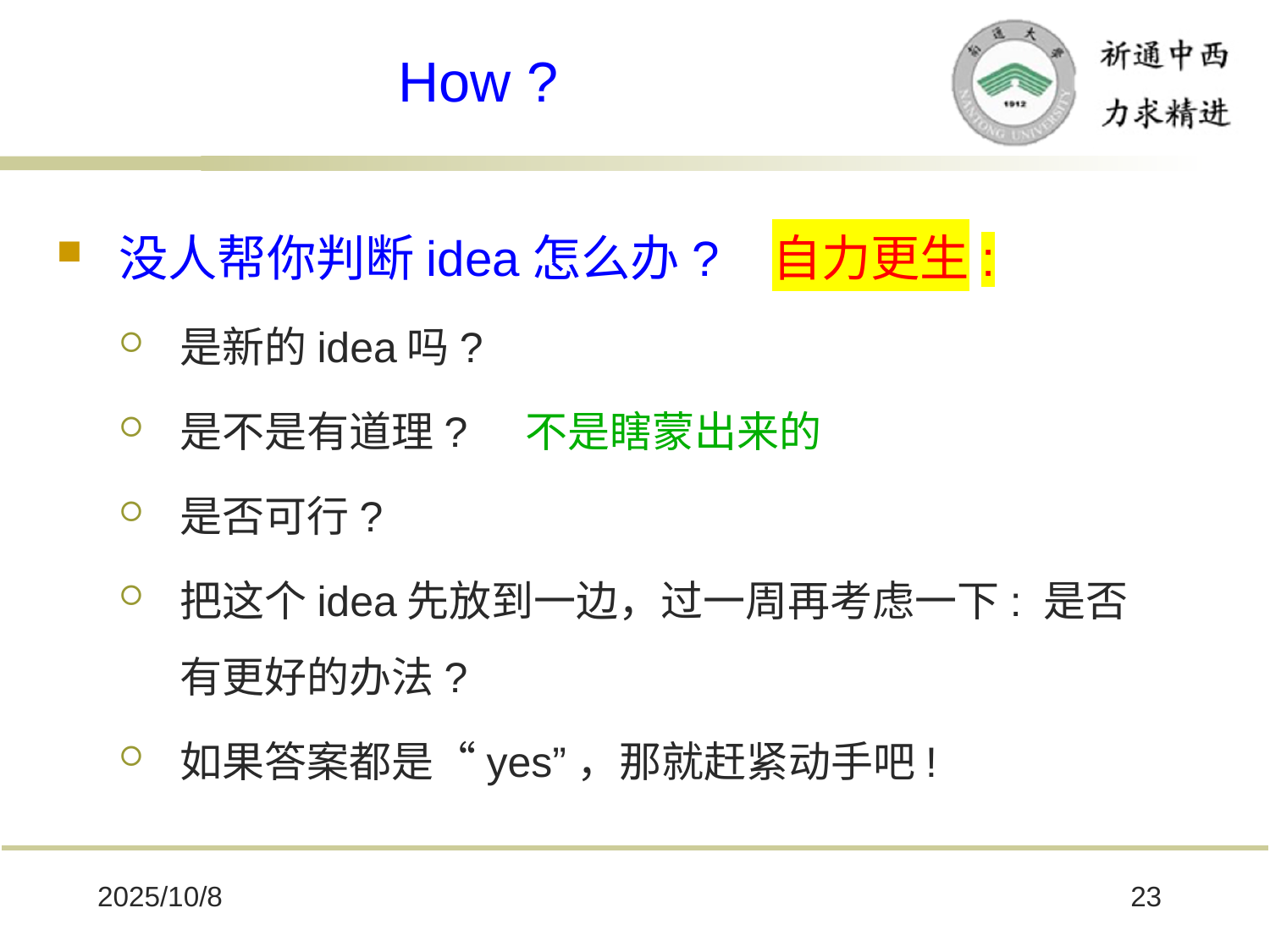

# How ?
没人帮你判断idea怎么办?   自力更生:
是新的idea吗?
是不是有道理?    不是瞎蒙出来的
是否可行?
把这个idea先放到一边，过一周再考虑一下: 是否有更好的办法?
如果答案都是“yes”，那就赶紧动手吧!

2025/10/8
23